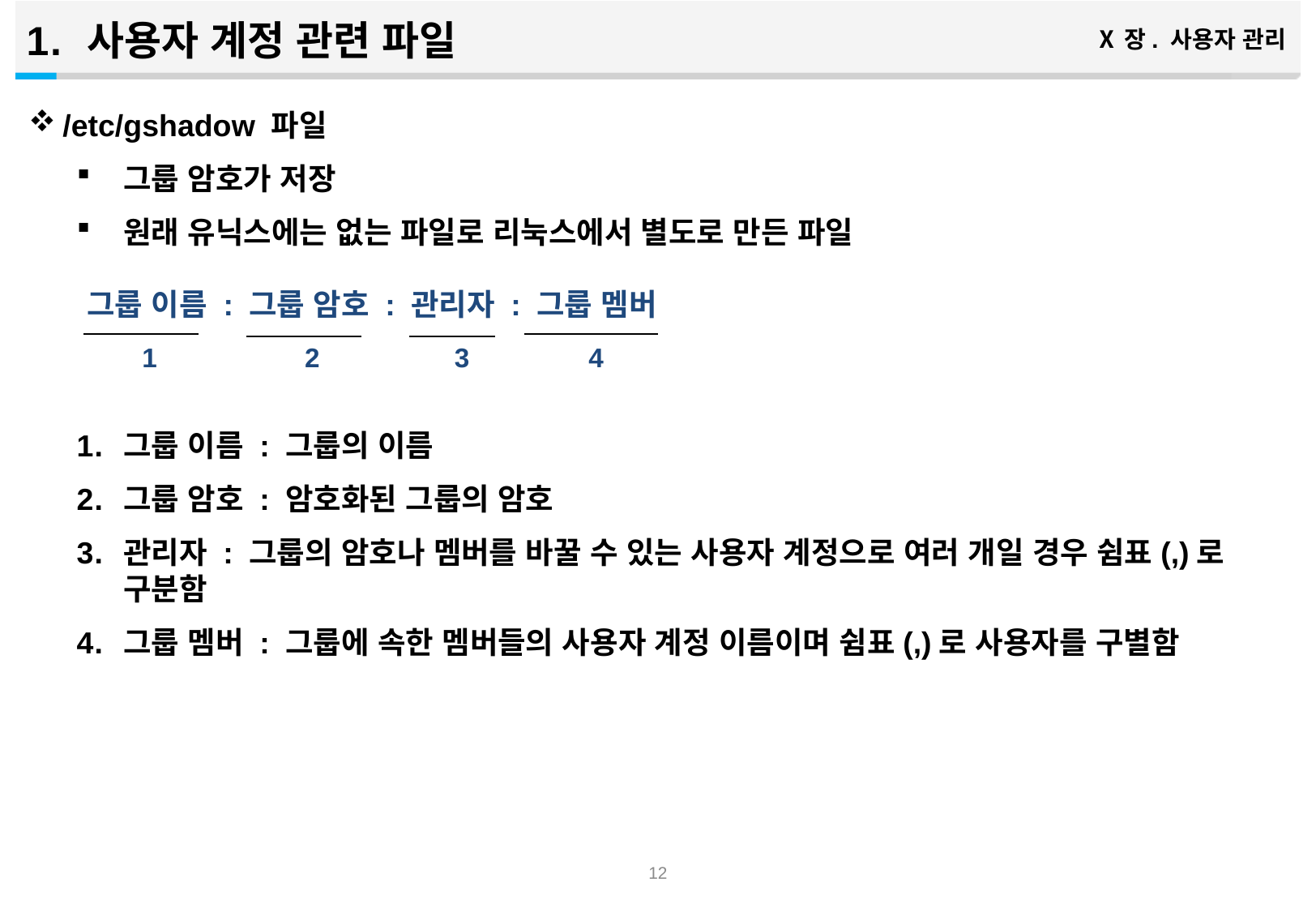

사용자 계정 관련 파일
Ⅹ장. 사용자 관리
/etc/gshadow 파일
그룹 암호가 저장
원래 유닉스에는 없는 파일로 리눅스에서 별도로 만든 파일

그룹 이름 : 그룹의 이름
그룹 암호 : 암호화된 그룹의 암호
관리자 : 그룹의 암호나 멤버를 바꿀 수 있는 사용자 계정으로 여러 개일 경우 쉼표(,)로 구분함
그룹 멤버 : 그룹에 속한 멤버들의 사용자 계정 이름이며 쉼표(,)로 사용자를 구별함
그룹 이름 : 그룹 암호 : 관리자 : 그룹 멤버
1
2
3
4
12